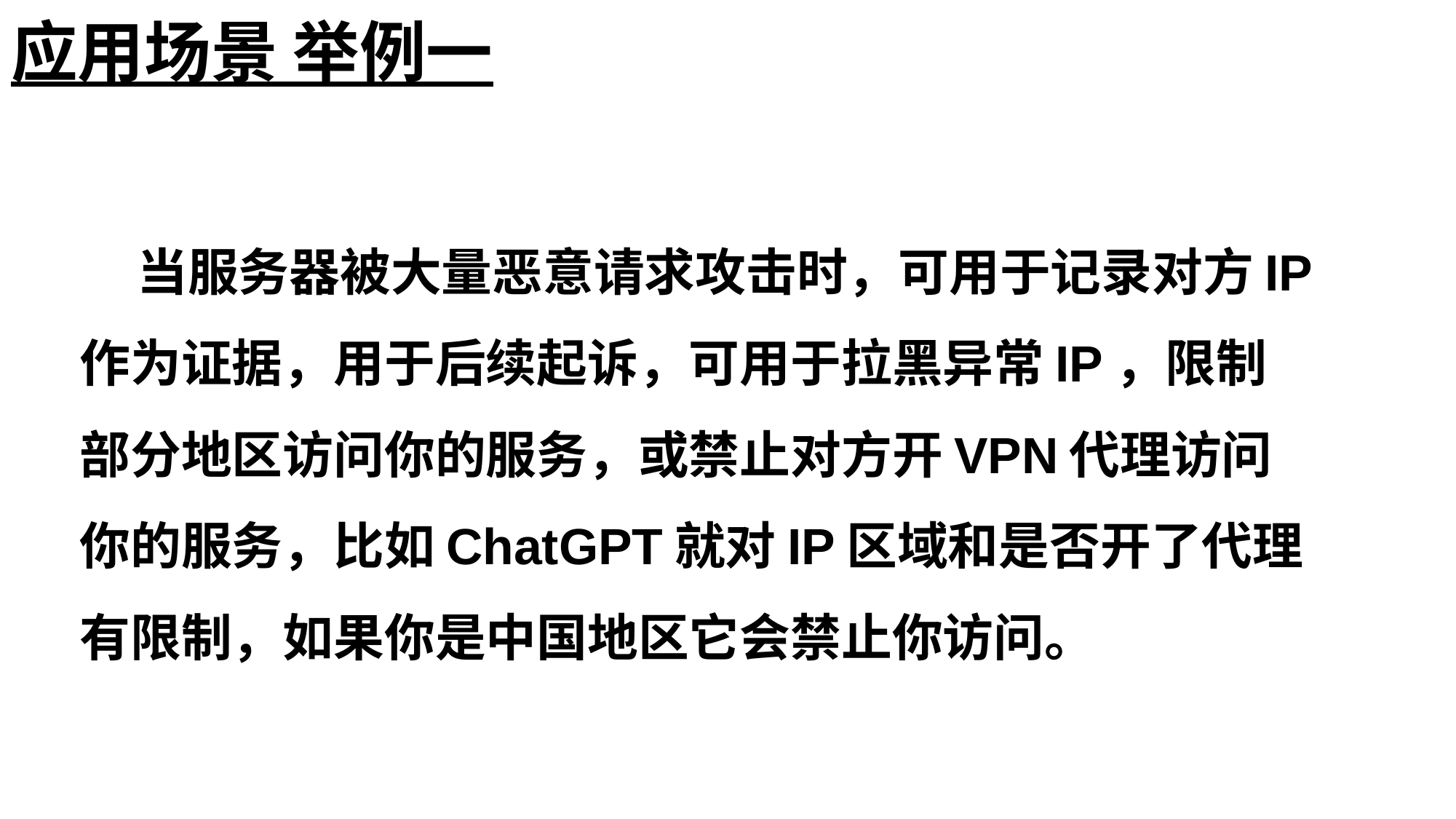

# 应用场景 举例一
    当服务器被大量恶意请求攻击时，可用于记录对方IP作为证据，用于后续起诉，可用于拉黑异常IP，限制部分地区访问你的服务，或禁止对方开VPN代理访问你的服务，比如ChatGPT就对IP区域和是否开了代理有限制，如果你是中国地区它会禁止你访问。